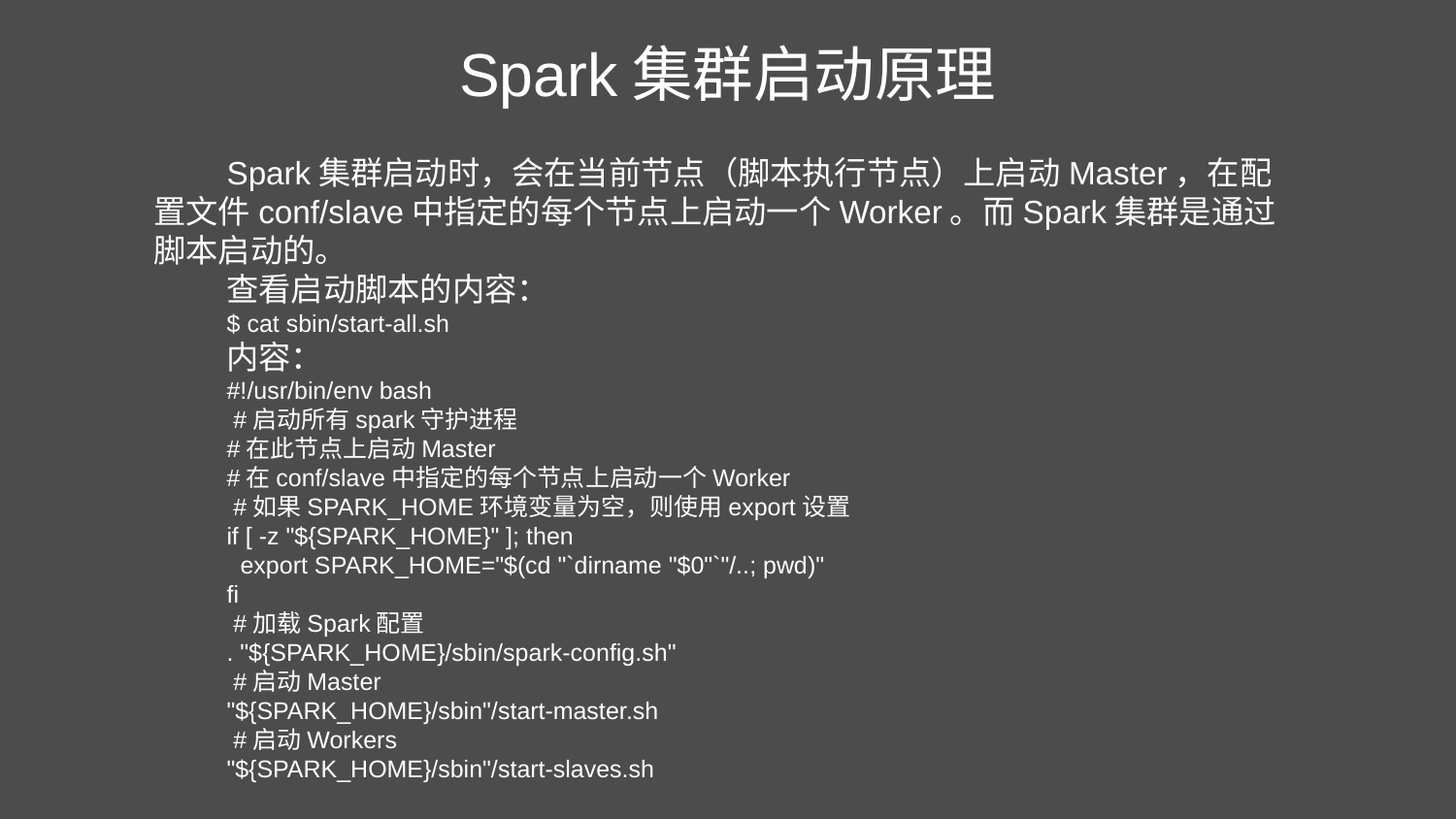

Spark集群启动原理

Spark集群启动时，会在当前节点（脚本执行节点）上启动Master，在配置文件conf/slave中指定的每个节点上启动一个Worker。而Spark集群是通过脚本启动的。
查看启动脚本的内容：
$ cat sbin/start-all.sh
内容：
#!/usr/bin/env bash
 #启动所有spark守护进程
#在此节点上启动Master
#在conf/slave中指定的每个节点上启动一个Worker
 #如果SPARK_HOME环境变量为空，则使用export设置
if [ -z "${SPARK_HOME}" ]; then
  export SPARK_HOME="$(cd "`dirname "$0"`"/..; pwd)"
fi
 #加载Spark配置
. "${SPARK_HOME}/sbin/spark-config.sh"
 #启动Master
"${SPARK_HOME}/sbin"/start-master.sh
 #启动Workers
"${SPARK_HOME}/sbin"/start-slaves.sh